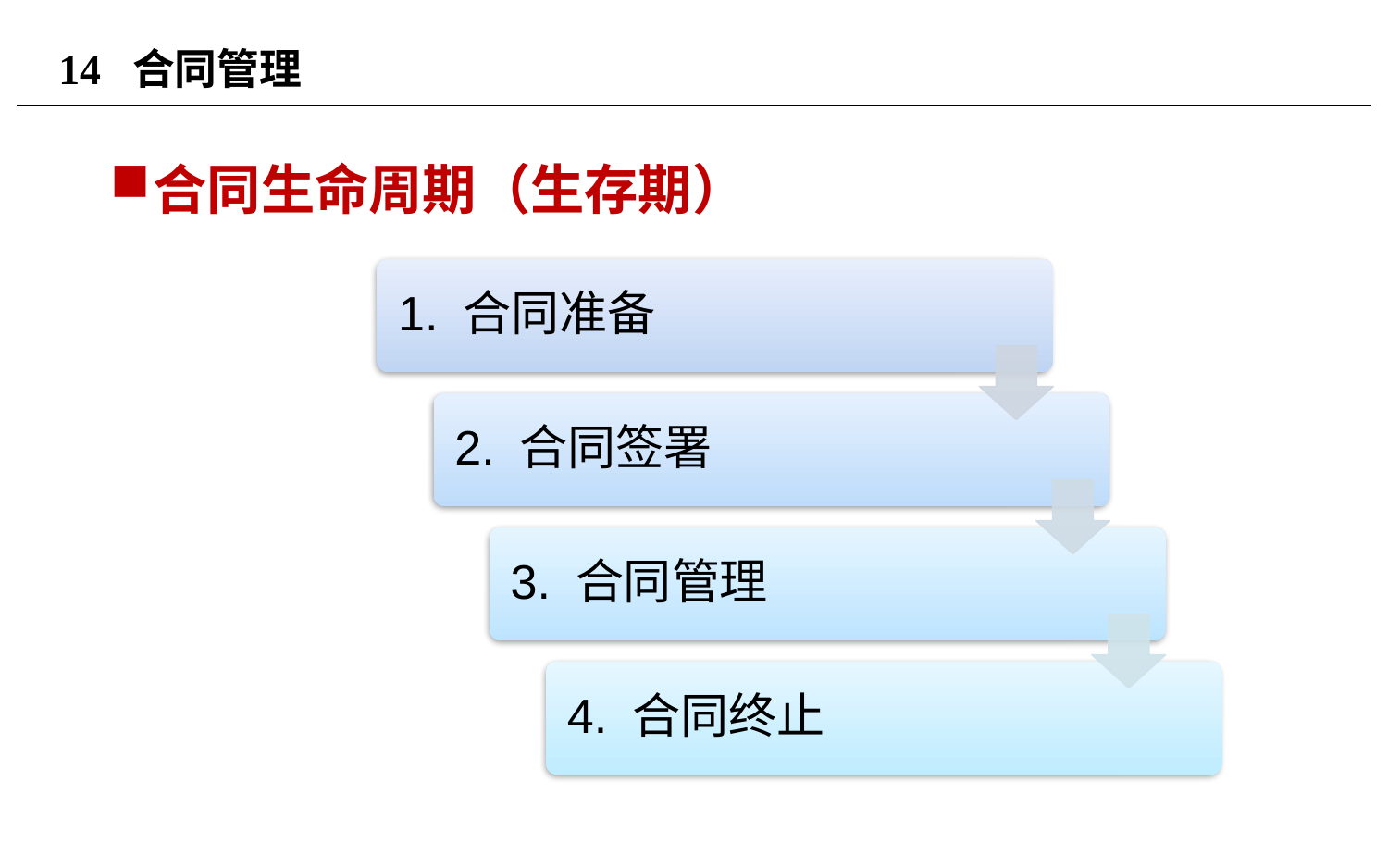

# 14  合同管理
合同生命周期（生存期）
1. 合同准备
2. 合同签署
3. 合同管理
4. 合同终止